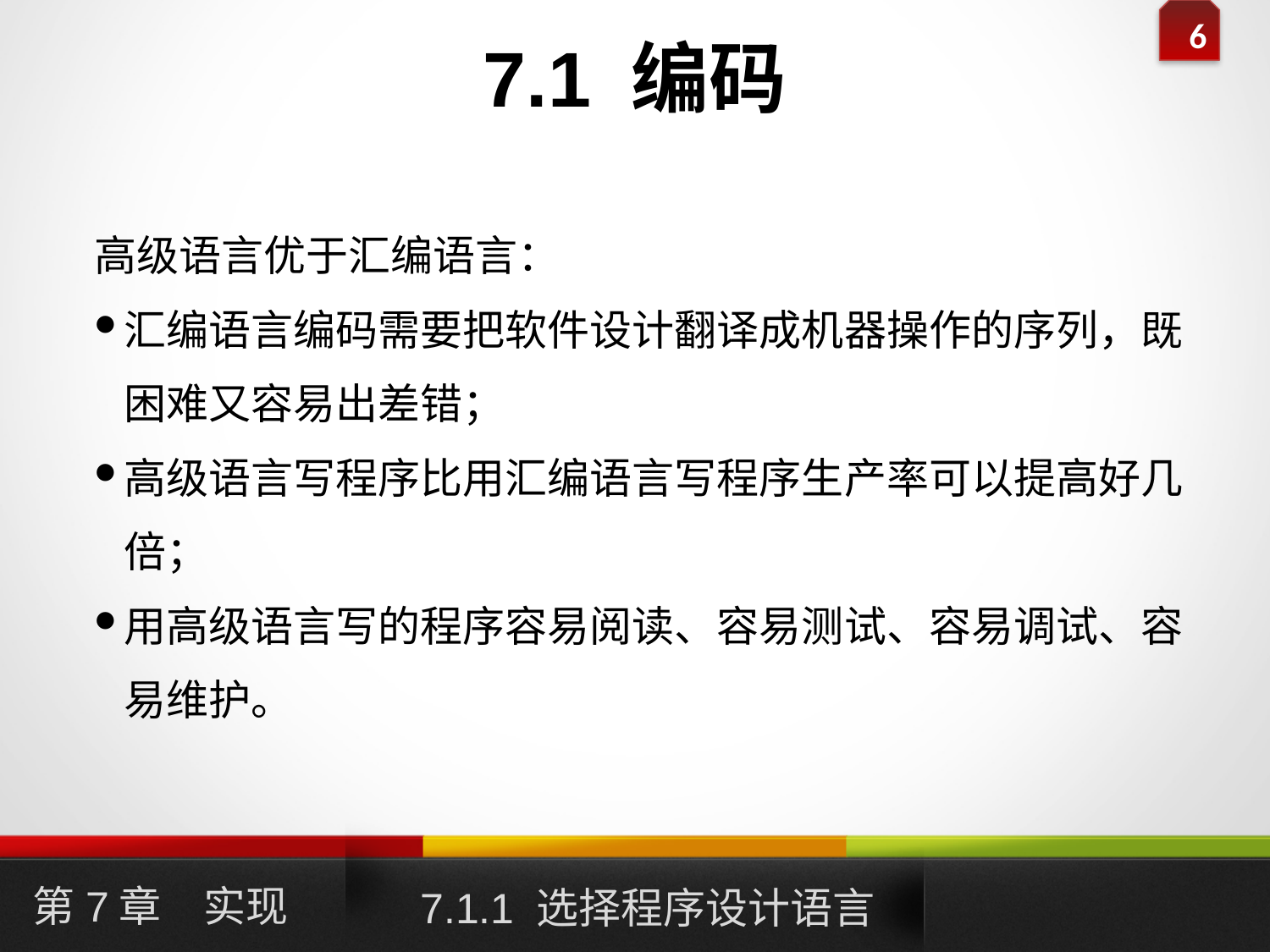

# 7.1 编码
高级语言优于汇编语言：
汇编语言编码需要把软件设计翻译成机器操作的序列，既困难又容易出差错；
高级语言写程序比用汇编语言写程序生产率可以提高好几倍；
用高级语言写的程序容易阅读、容易测试、容易调试、容易维护。
第7章　实现
7.1.1 选择程序设计语言